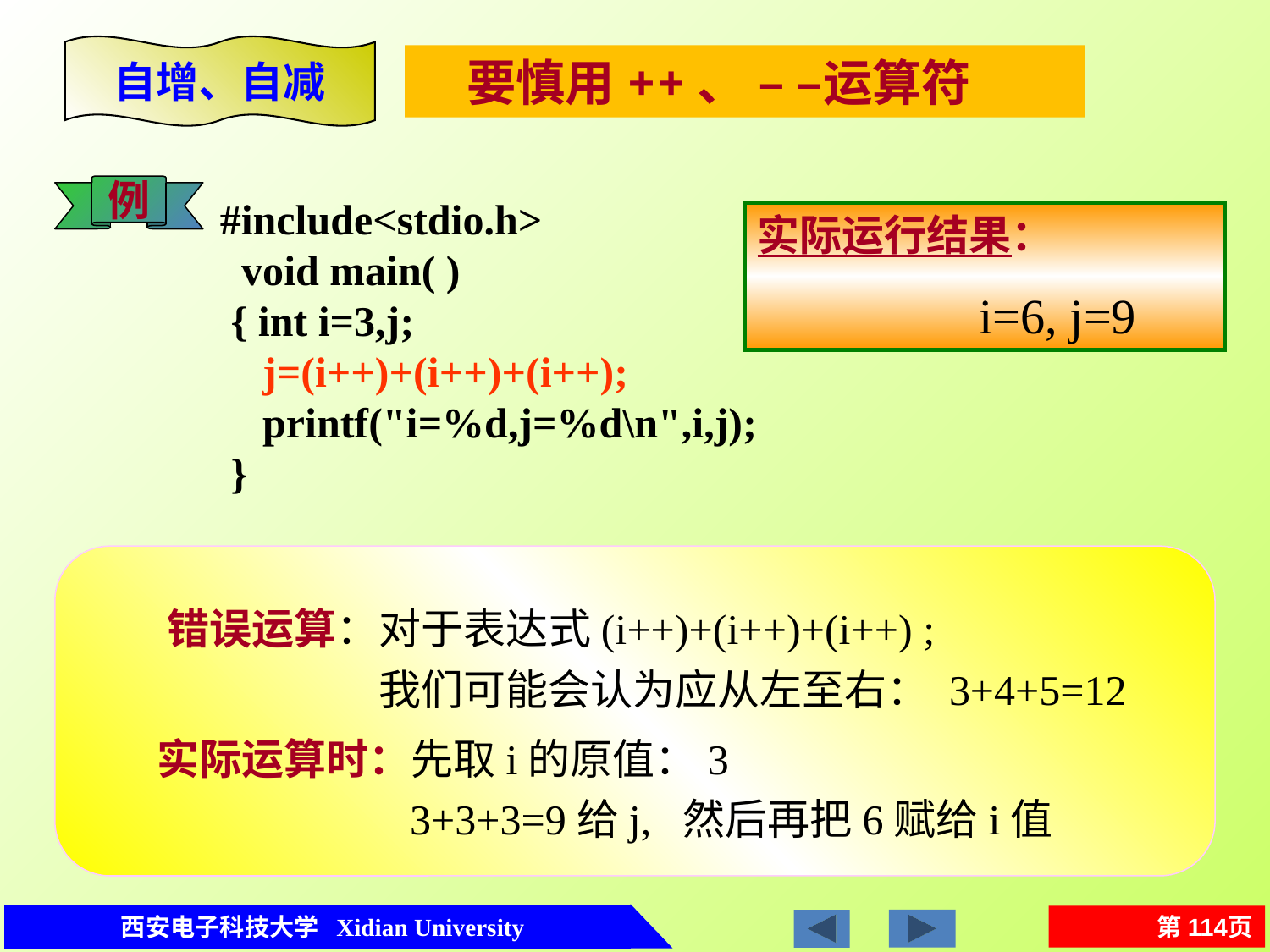

自增、自减
　要慎用++、 – –运算符
例
　#include<stdio.h>
       void main( )
      { int i=3,j;
         j=(i++)+(i++)+(i++);
         printf("i=%d,j=%d\n",i,j);
      }
实际运行结果：
　　　　　i=6, j=9

错误运算：对于表达式(i++)+(i++)+(i++) ;
　　　　　我们可能会认为应从左至右： 3+4+5=12
实际运算时：先取i的原值：3
　3+3+3=9给j,  然后再把6赋给i值